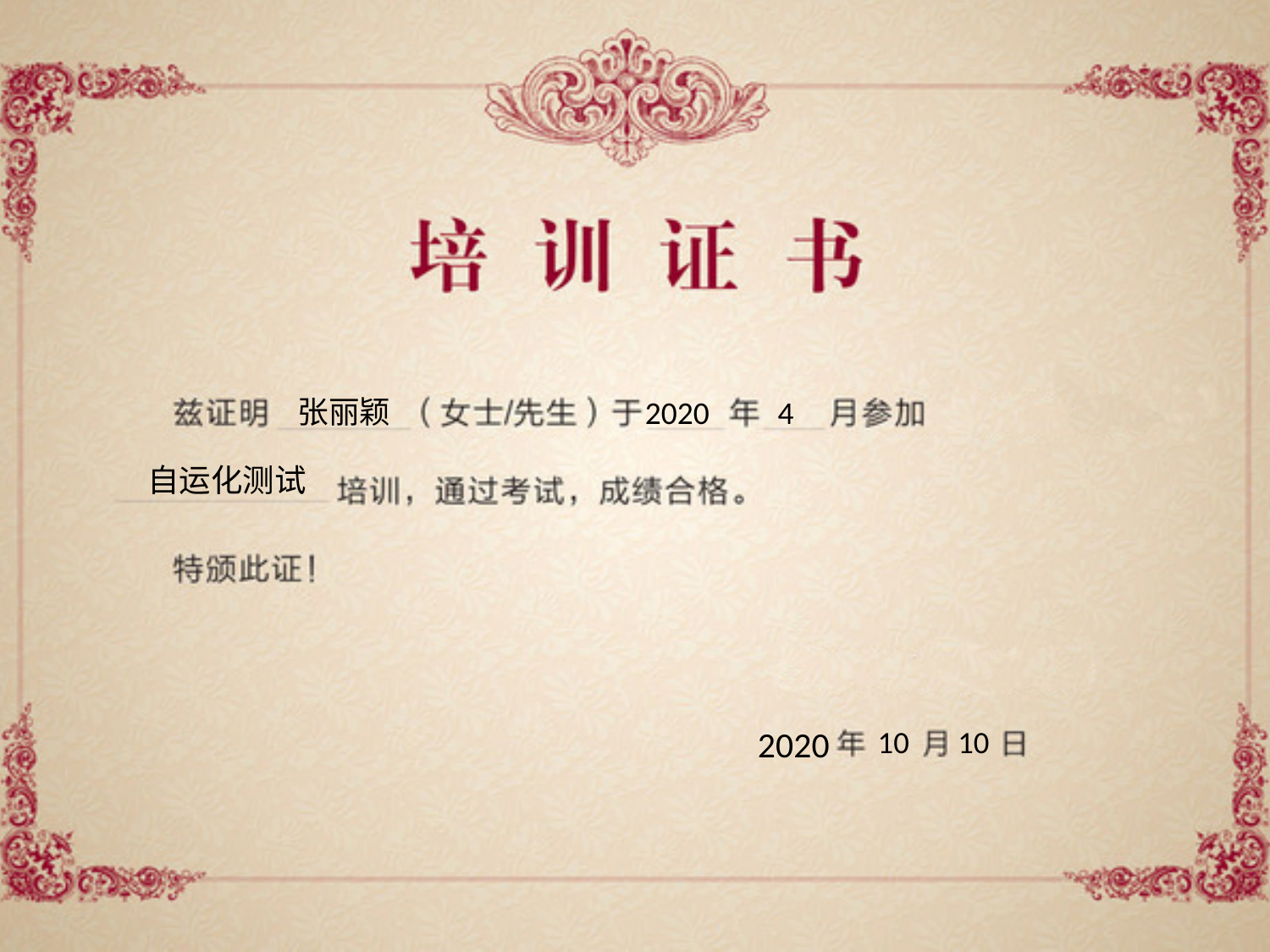

张丽颖
2020
4
自运化测试
2020
10
10